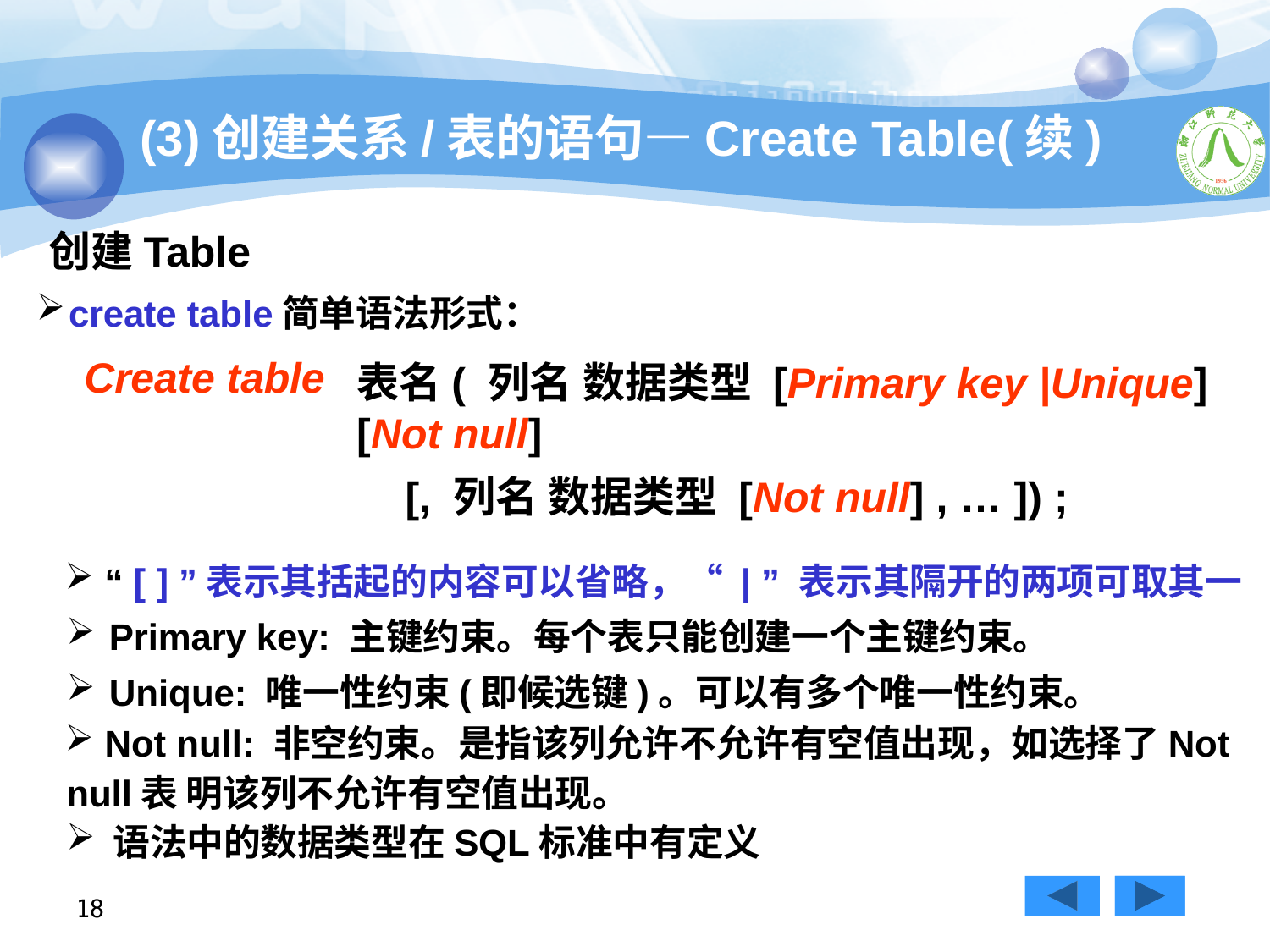

# (3)创建关系/表的语句—Create Table(续)
创建Table
create table简单语法形式：
表名( 列名 数据类型 [Primary key |Unique] [Not null]
[, 列名 数据类型 [Not null] , … ]) ;
Create table
 “ [ ] ”表示其括起的内容可以省略，“ | ” 表示其隔开的两项可取其一
 Primary key: 主键约束。每个表只能创建一个主键约束。
 Unique: 唯一性约束(即候选键)。可以有多个唯一性约束。
 Not null: 非空约束。是指该列允许不允许有空值出现，如选择了Not null表 明该列不允许有空值出现。
 语法中的数据类型在SQL标准中有定义
18